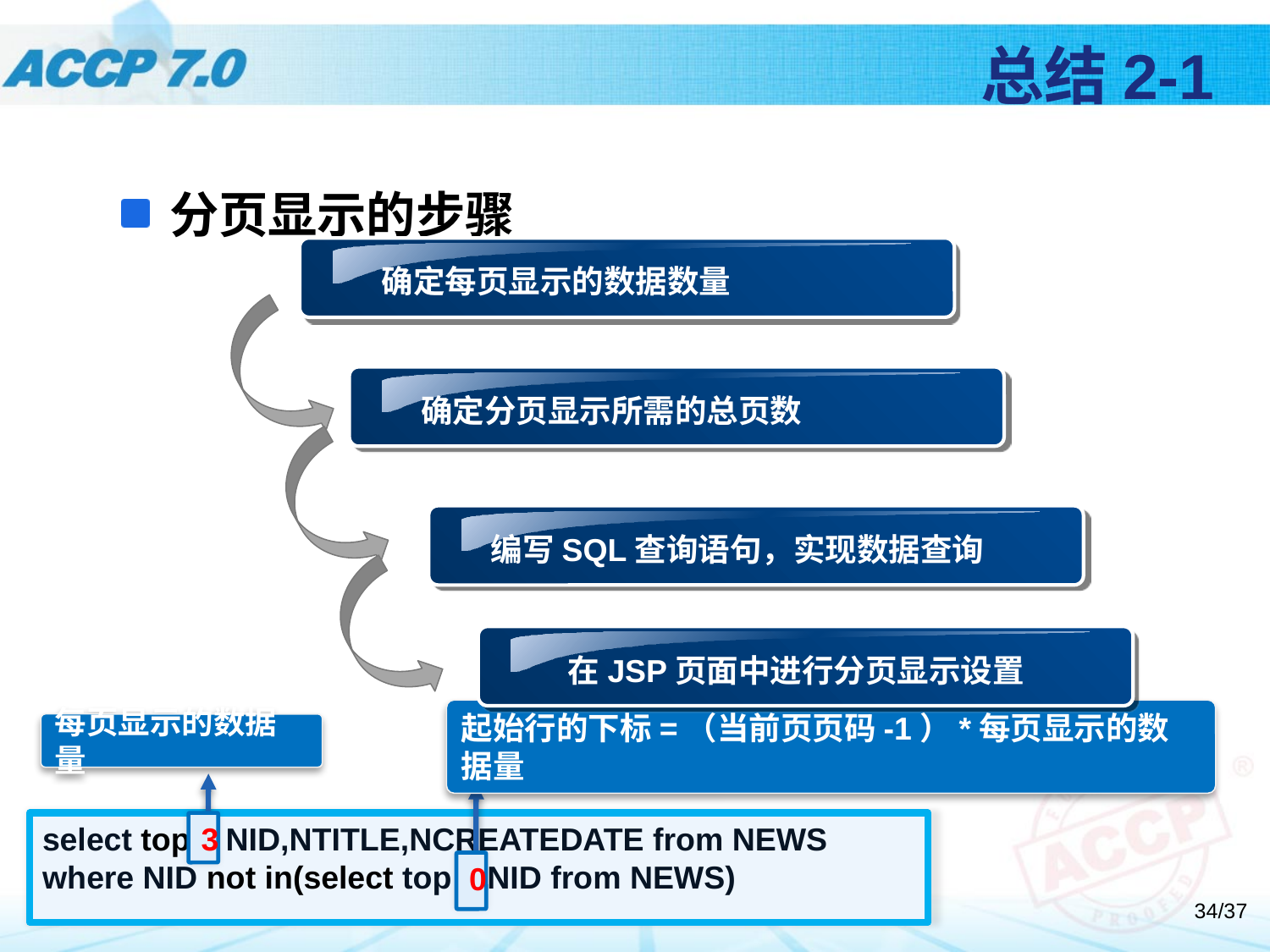

# 总结2-1
分页显示的步骤

确定每页显示的数据数量

确定分页显示所需的总页数

编写SQL查询语句，实现数据查询

在JSP页面中进行分页显示设置

每页显示的数据量
起始行的下标=（当前页页码-1）*每页显示的数据量
select top 3 NID,NTITLE,NCREATEDATE from NEWS where NID not in(select top 0 NID from NEWS)

3
0
34/37